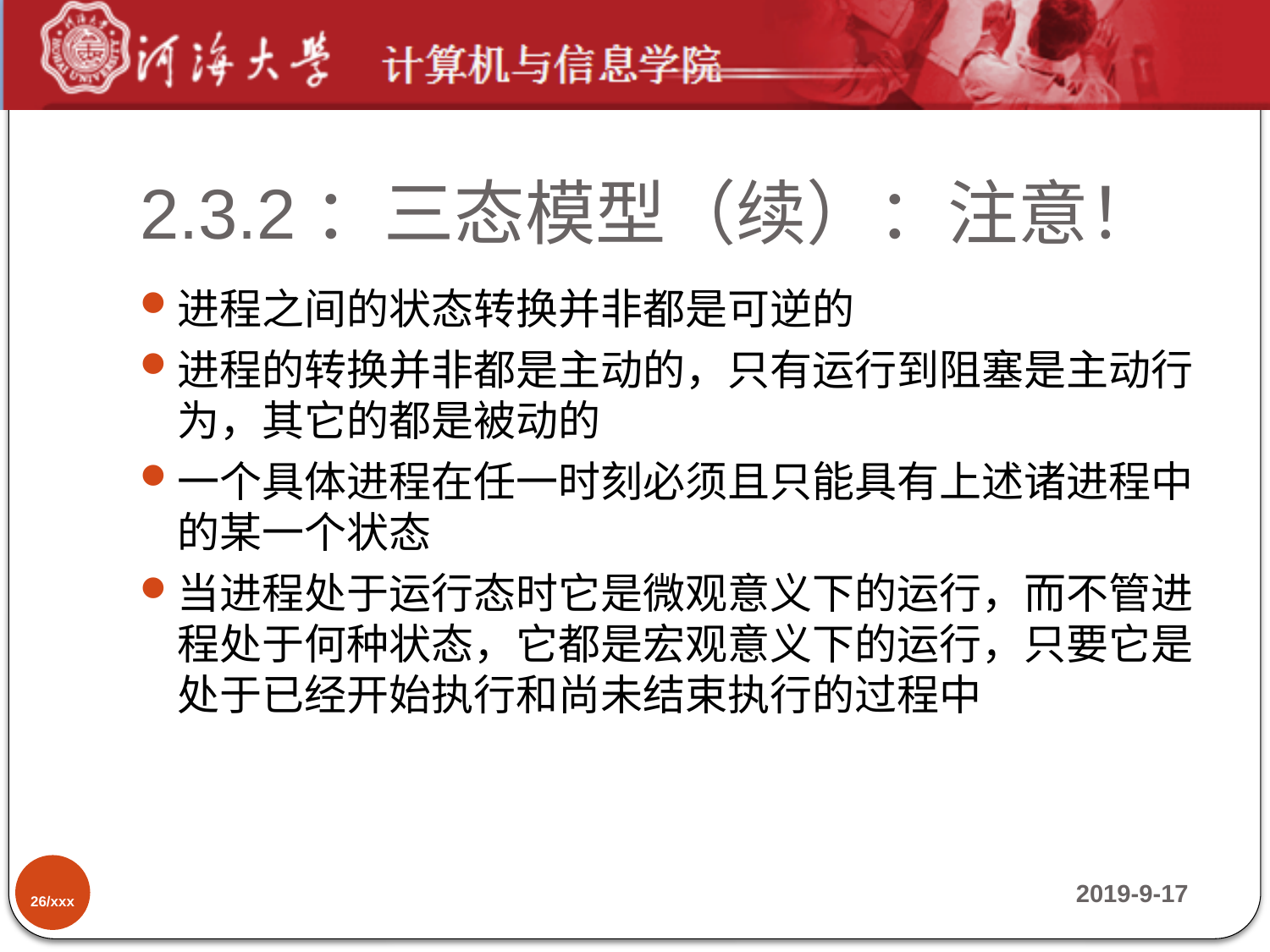

# 2.3.2：三态模型（续）：注意！
进程之间的状态转换并非都是可逆的
进程的转换并非都是主动的，只有运行到阻塞是主动行为，其它的都是被动的
一个具体进程在任一时刻必须且只能具有上述诸进程中的某一个状态
当进程处于运行态时它是微观意义下的运行，而不管进程处于何种状态，它都是宏观意义下的运行，只要它是处于已经开始执行和尚未结束执行的过程中

26/xxx
2019-9-17